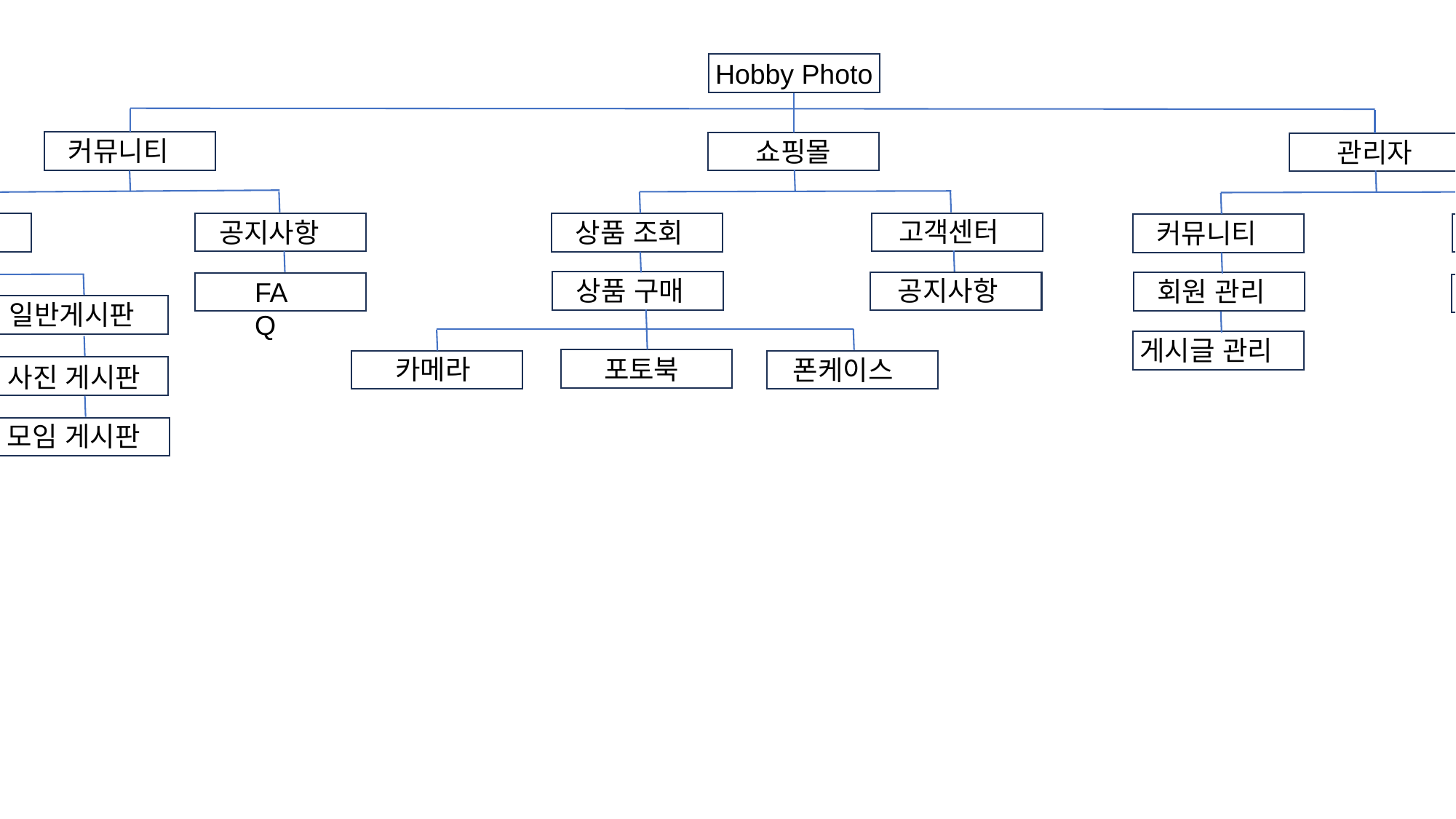

Hobby Photo

커뮤니티

쇼핑몰

관리자

고객센터

공지사항

쇼핑몰

상품 조회

커뮤니티

게시판

상품 구매

공지사항

회원 관리

FAQ

상품 관리

일반게시판

정보 게시판

게시글 관리

카메라

포토북

폰케이스

장비 추천 게시판

사진 게시판

모임 게시판

축제 게시판

전시 게시판

출사 게시판